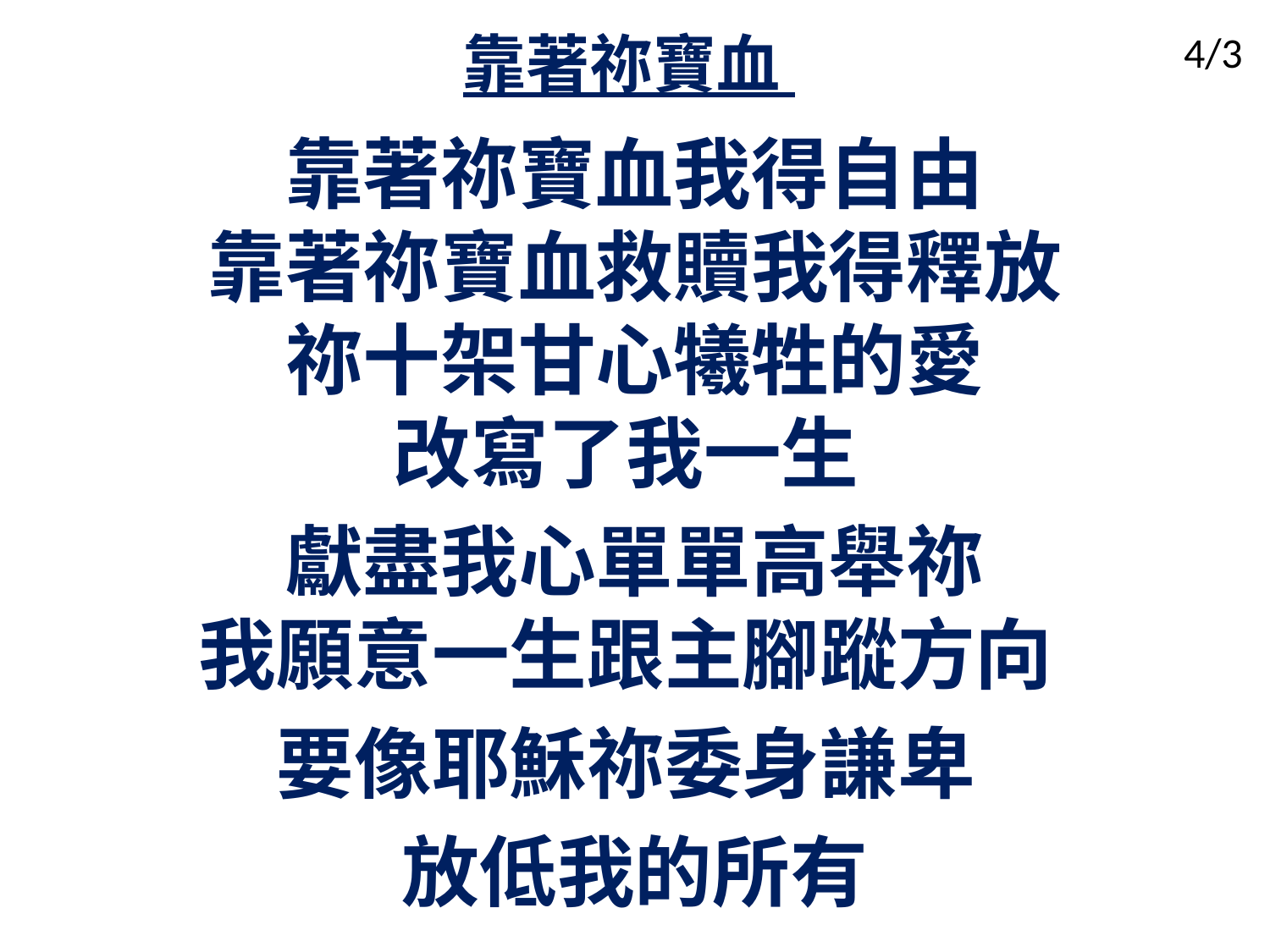

# 靠著祢寶血
4/3
靠著祢寶血我得自由
靠著祢寶血救贖我得釋放
祢十架甘心犧牲的愛
改寫了我一生
獻盡我心單單高舉祢
我願意一生跟主腳蹤方向
要像耶穌祢委身謙卑
放低我的所有